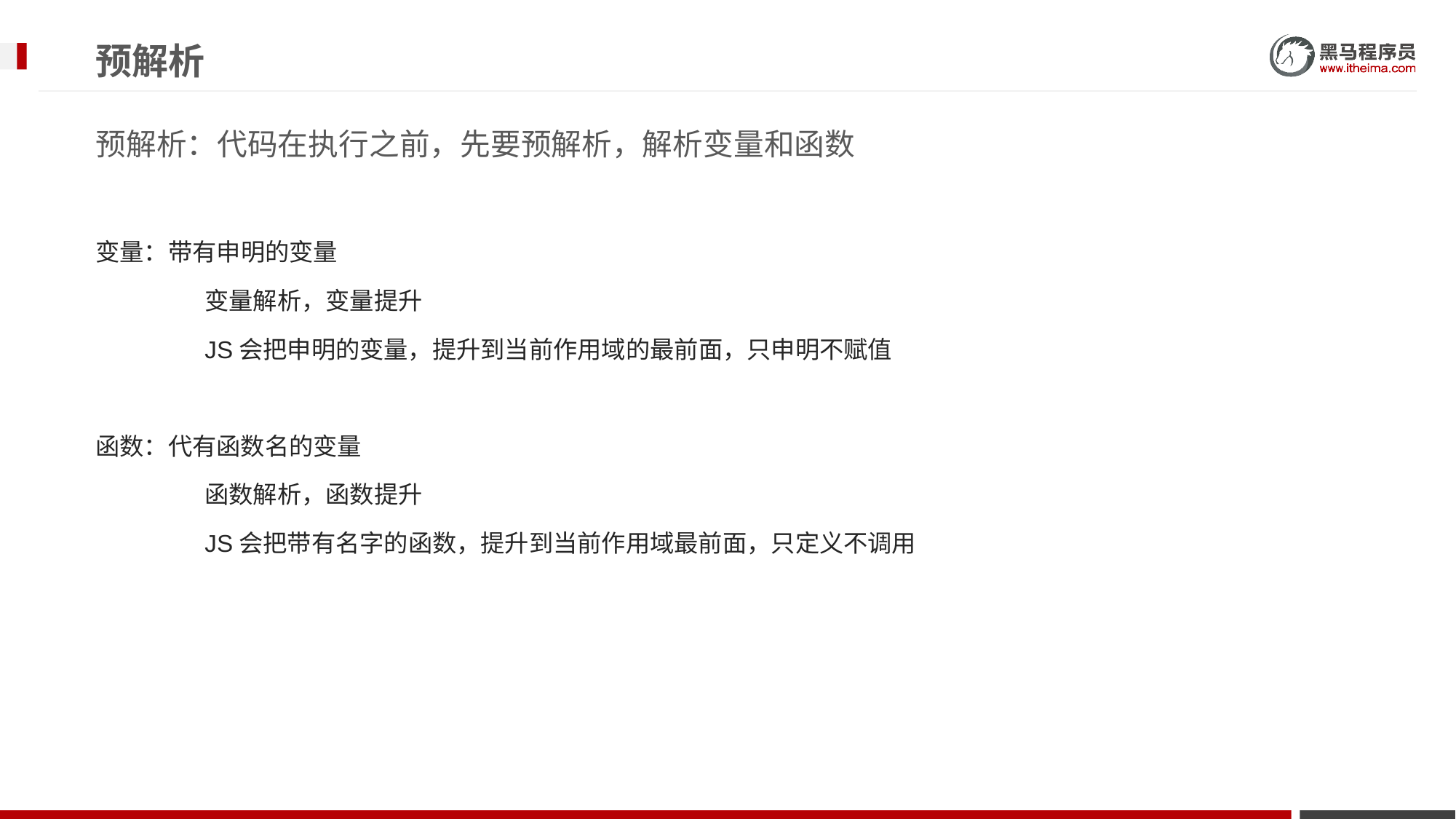

# 预解析
预解析：代码在执行之前，先要预解析，解析变量和函数
变量：带有申明的变量
	变量解析，变量提升
	JS会把申明的变量，提升到当前作用域的最前面，只申明不赋值

函数：代有函数名的变量
	函数解析，函数提升
	JS会把带有名字的函数，提升到当前作用域最前面，只定义不调用